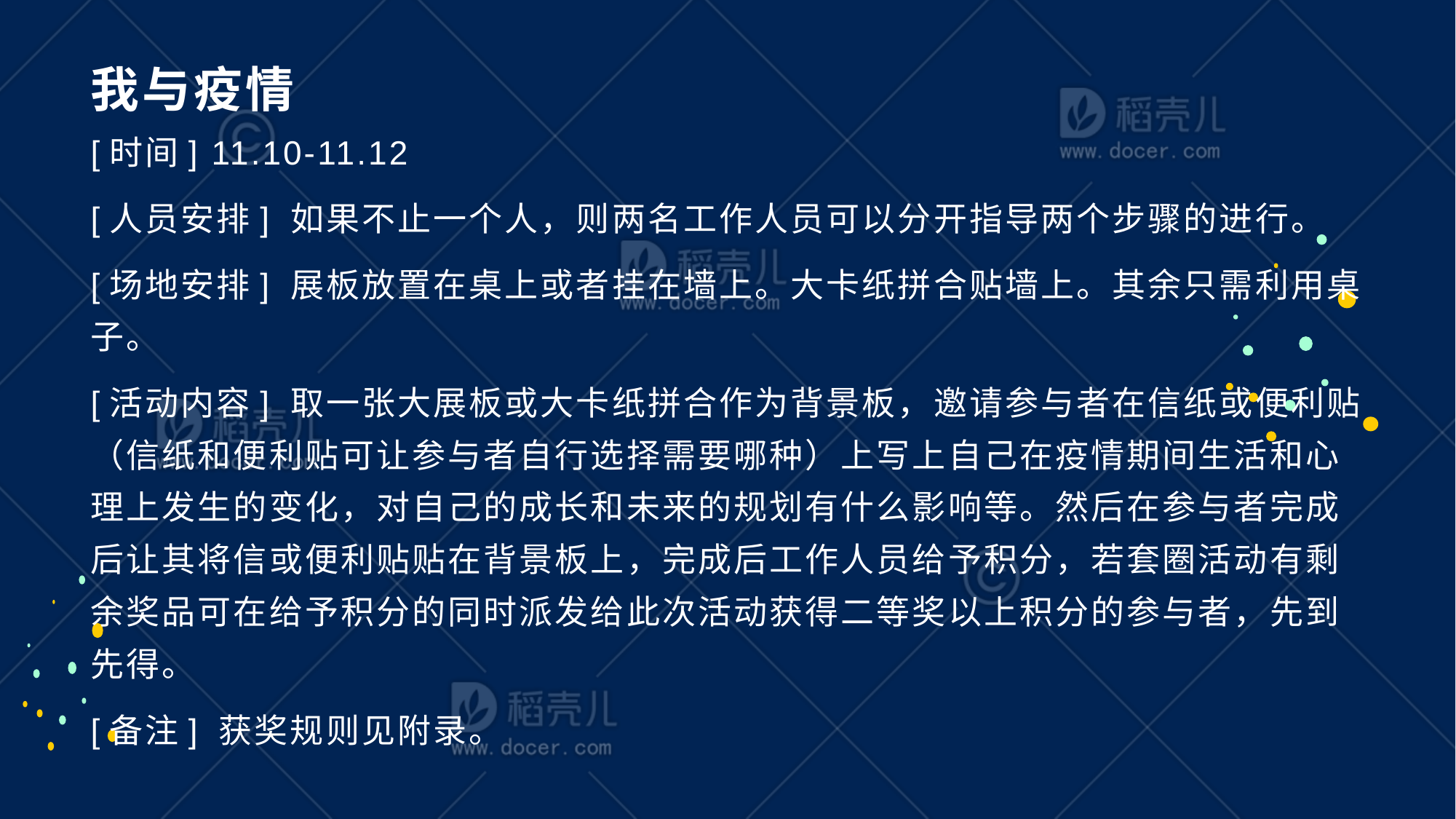

# 我与疫情
[时间] 11.10-11.12
[人员安排] 如果不止一个人，则两名工作人员可以分开指导两个步骤的进行。
[场地安排] 展板放置在桌上或者挂在墙上。大卡纸拼合贴墙上。其余只需利用桌子。
[活动内容] 取一张大展板或大卡纸拼合作为背景板，邀请参与者在信纸或便利贴（信纸和便利贴可让参与者自行选择需要哪种）上写上自己在疫情期间生活和心理上发生的变化，对自己的成长和未来的规划有什么影响等。然后在参与者完成后让其将信或便利贴贴在背景板上，完成后工作人员给予积分，若套圈活动有剩余奖品可在给予积分的同时派发给此次活动获得二等奖以上积分的参与者，先到先得。
[备注] 获奖规则见附录。